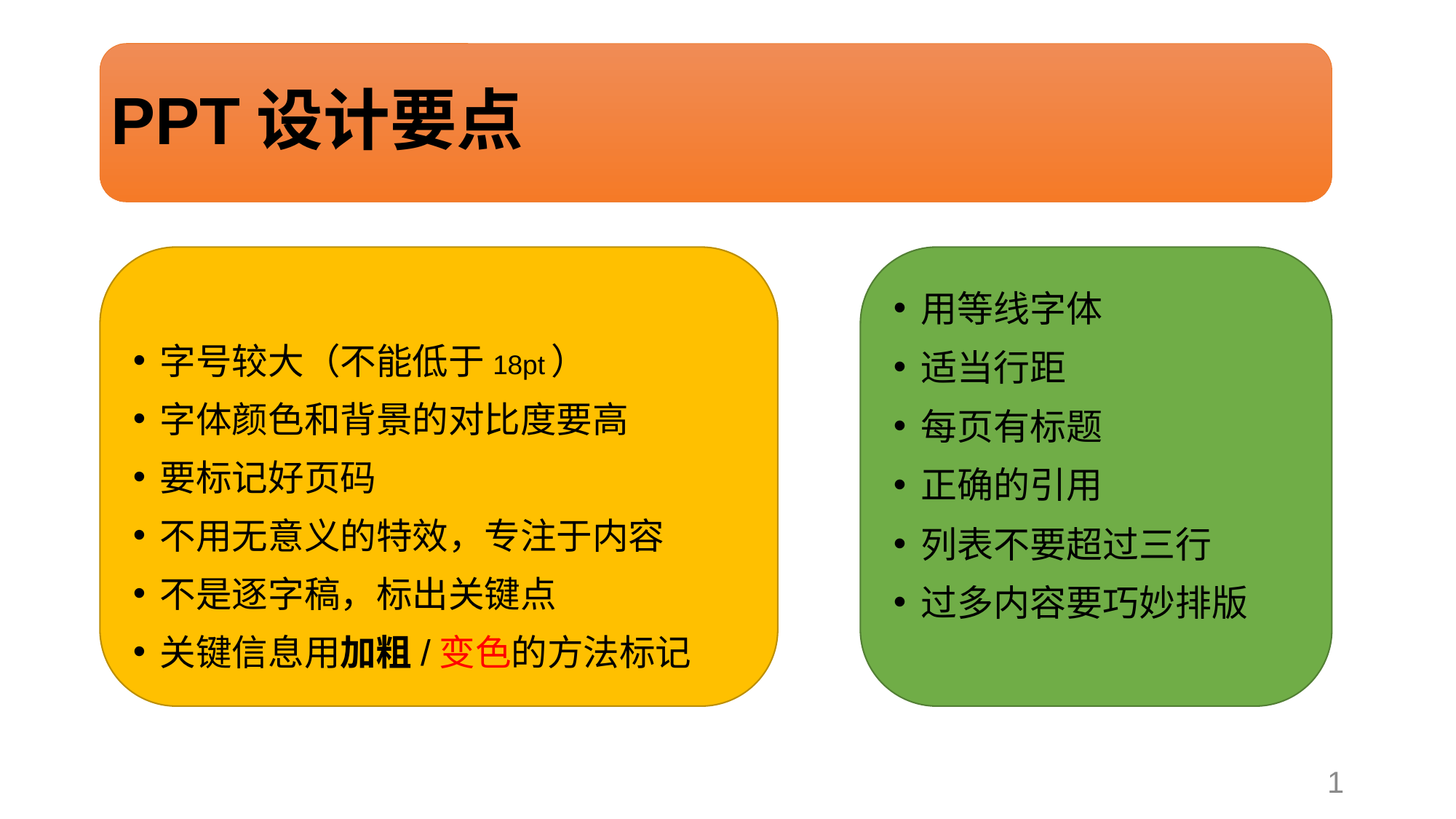

# PPT设计要点

字号较大（不能低于18pt）
字体颜色和背景的对比度要高
要标记好页码
不用无意义的特效，专注于内容
不是逐字稿，标出关键点
关键信息用加粗/变色的方法标记

用等线字体
适当行距
每页有标题
正确的引用
列表不要超过三行
过多内容要巧妙排版

1